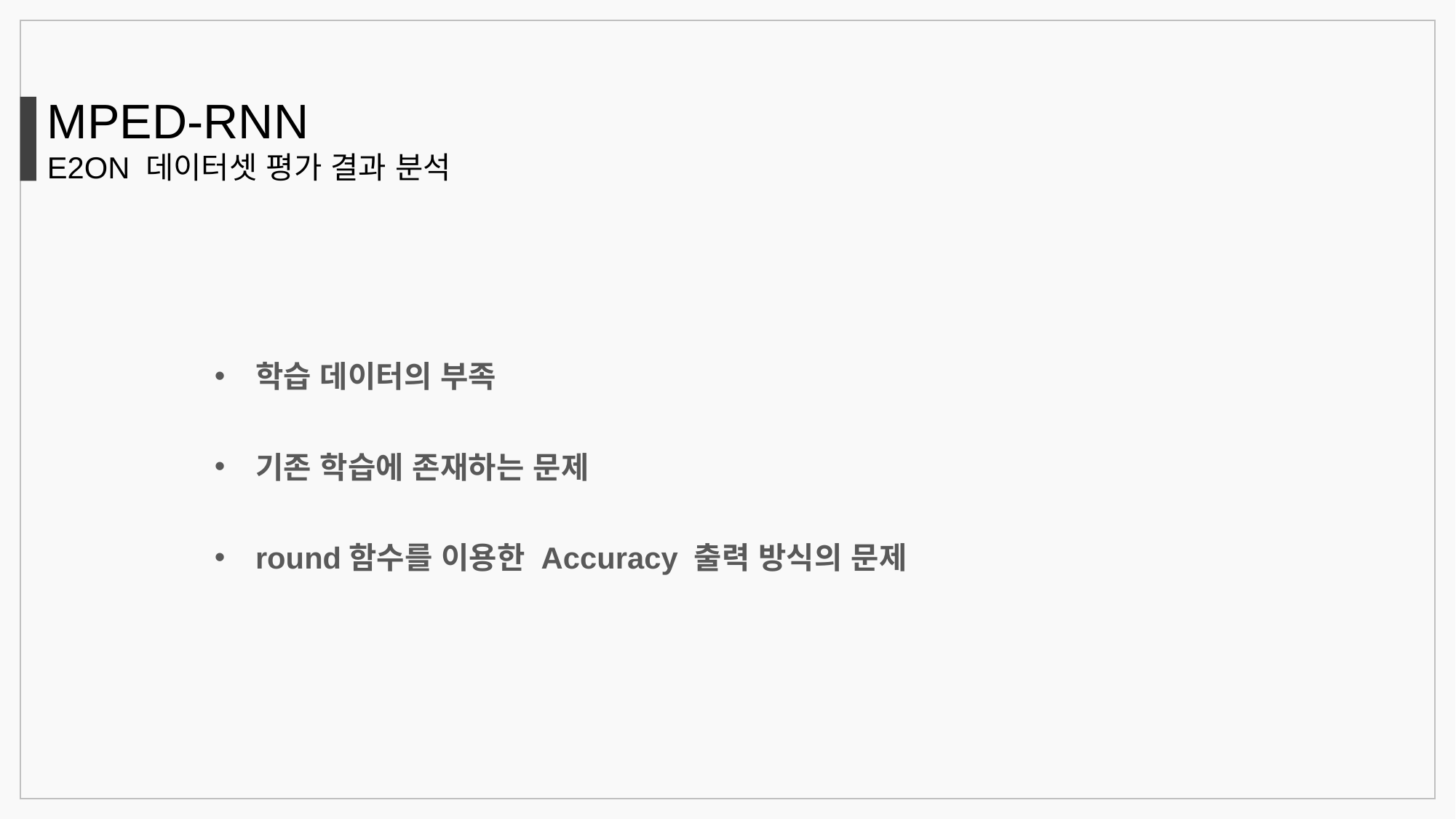

MPED-RNN
E2ON 데이터셋 평가 결과 분석

학습 데이터의 부족
기존 학습에 존재하는 문제
round함수를 이용한 Accuracy 출력 방식의 문제